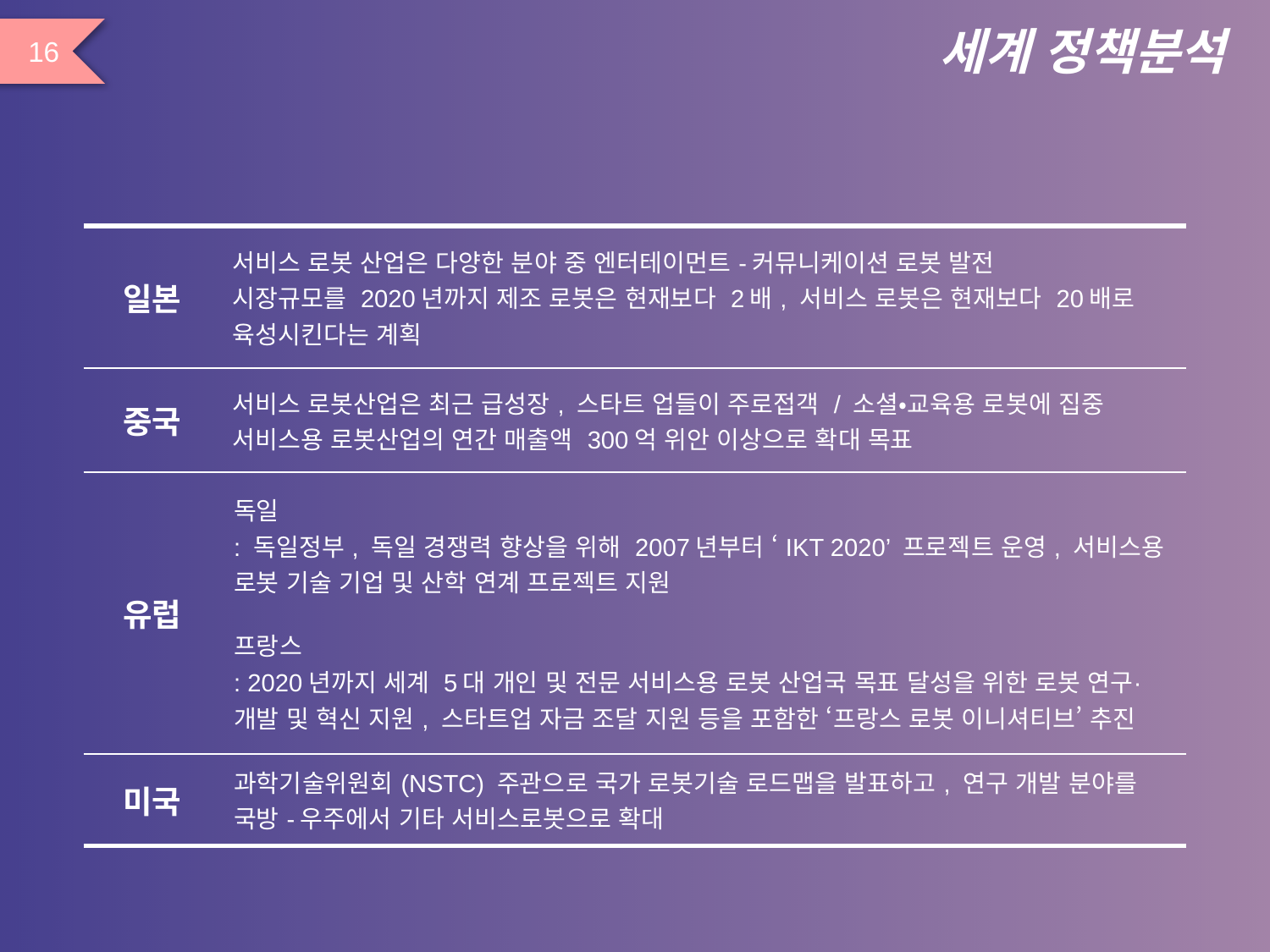

# 세계 정책분석
16

| 일본 | 서비스 로봇 산업은 다양한 분야 중 엔터테이먼트-커뮤니케이션 로봇 발전 시장규모를 2020년까지 제조 로봇은 현재보다 2배, 서비스 로봇은 현재보다 20배로 육성시킨다는 계획 |
| --- | --- |
| 중국 | 서비스 로봇산업은 최근 급성장, 스타트 업들이 주로접객 / 소셜•교육용 로봇에 집중 서비스용 로봇산업의 연간 매출액 300억 위안 이상으로 확대 목표 |
| 유럽 | 독일 : 독일정부, 독일 경쟁력 향상을 위해 2007년부터 ‘IKT 2020’ 프로젝트 운영, 서비스용 로봇 기술 기업 및 산학 연계 프로젝트 지원 프랑스 : 2020년까지 세계 5대 개인 및 전문 서비스용 로봇 산업국 목표 달성을 위한 로봇 연구∙개발 및 혁신 지원, 스타트업 자금 조달 지원 등을 포함한 ‘프랑스 로봇 이니셔티브’ 추진 |
| 미국 | 과학기술위원회(NSTC) 주관으로 국가 로봇기술 로드맵을 발표하고, 연구 개발 분야를 국방-우주에서 기타 서비스로봇으로 확대 |